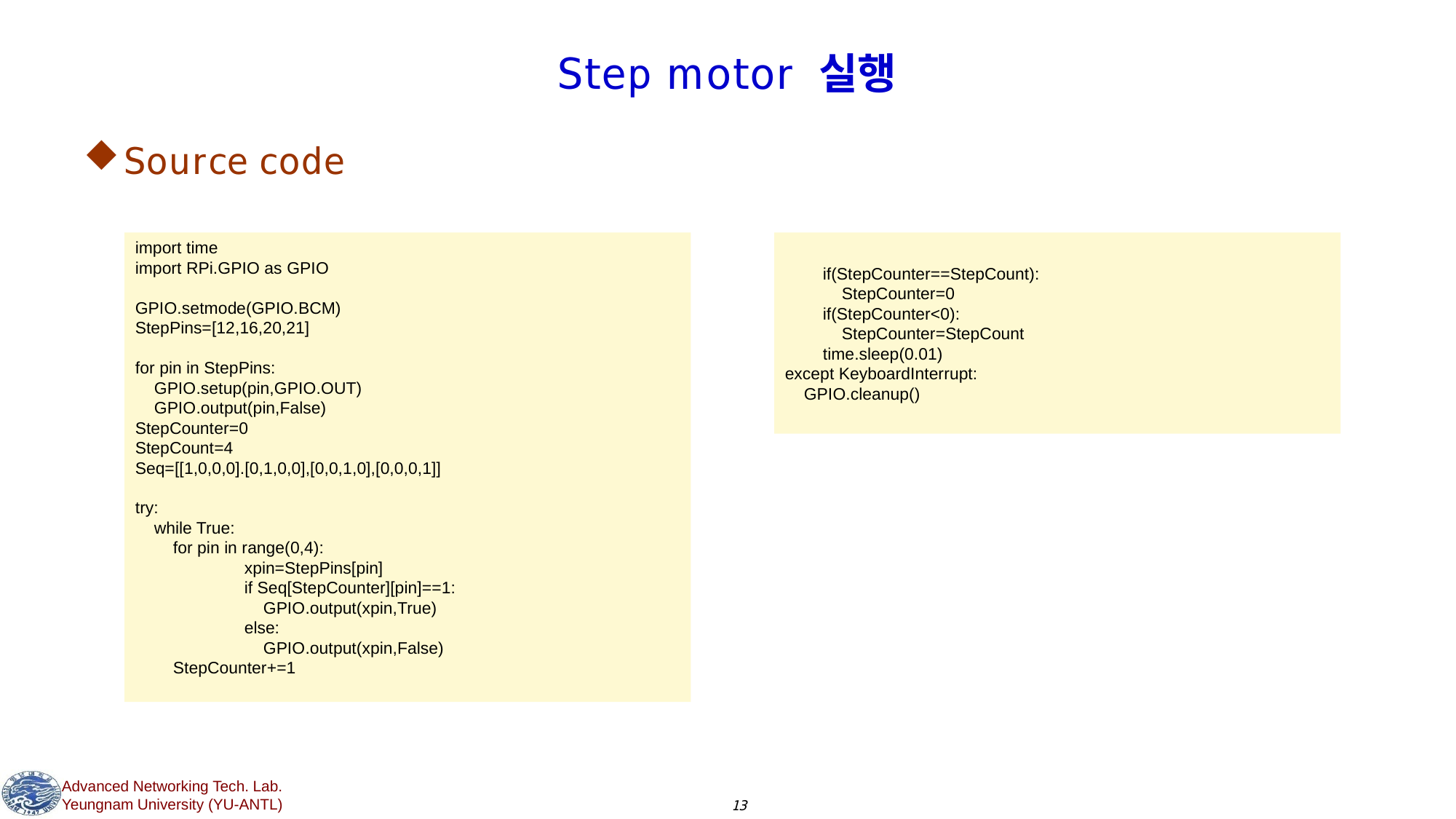

# Step motor 실행
Source code
import time
import RPi.GPIO as GPIO

GPIO.setmode(GPIO.BCM)
StepPins=[12,16,20,21]

for pin in StepPins:
    GPIO.setup(pin,GPIO.OUT)
    GPIO.output(pin,False)
StepCounter=0
StepCount=4
Seq=[[1,0,0,0].[0,1,0,0],[0,0,1,0],[0,0,0,1]]

try:
    while True:
        for pin in range(0,4):
	xpin=StepPins[pin]
	if Seq[StepCounter][pin]==1:
	    GPIO.output(xpin,True)
	else:
	    GPIO.output(xpin,False)
        StepCounter+=1

        if(StepCounter==StepCount):
            StepCounter=0
        if(StepCounter<0):
            StepCounter=StepCount
        time.sleep(0.01)
except KeyboardInterrupt:
    GPIO.cleanup()